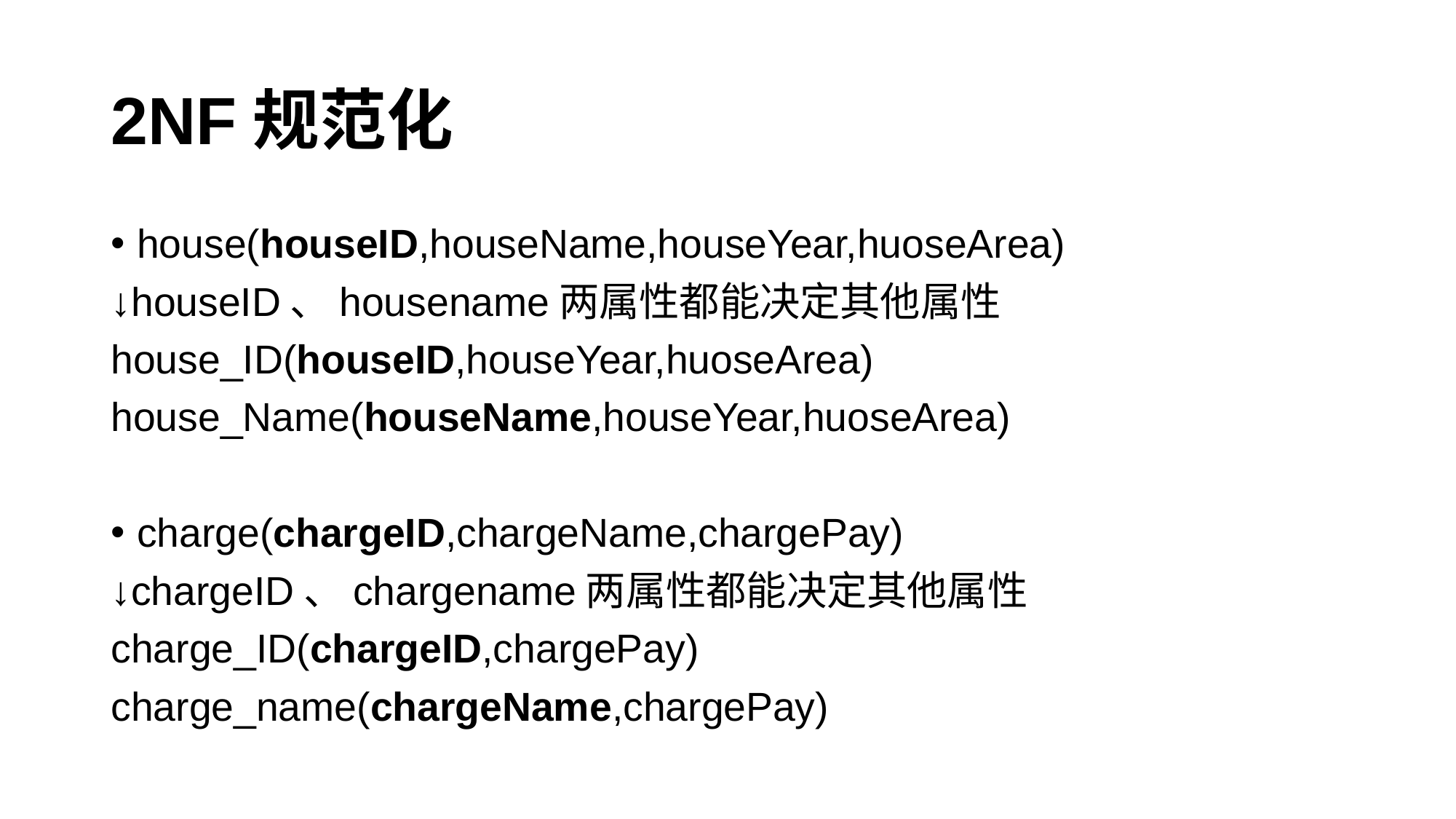

# 2NF规范化
house(houseID,houseName,houseYear,huoseArea)
↓houseID、housename两属性都能决定其他属性
house_ID(houseID,houseYear,huoseArea)
house_Name(houseName,houseYear,huoseArea)

charge(chargeID,chargeName,chargePay)
↓chargeID、chargename两属性都能决定其他属性
charge_ID(chargeID,chargePay)
charge_name(chargeName,chargePay)